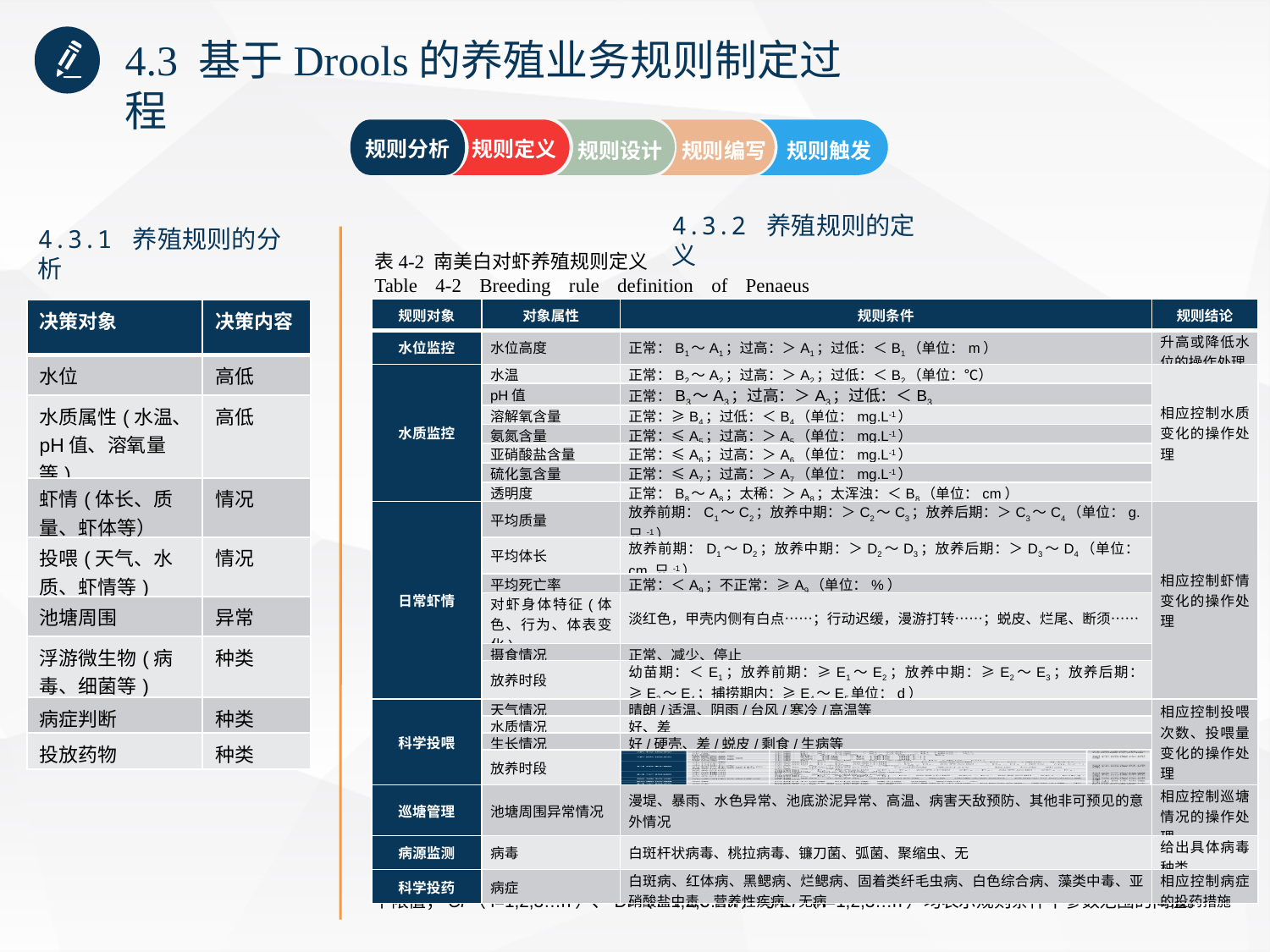

4.3 基于Drools的养殖业务规则制定过程

规则定义
规则分析
规则设计
规则编写
规则触发
4.3.2 养殖规则的定义
4.3.1 养殖规则的分析
表4-2 南美白对虾养殖规则定义
Table 4-2 Breeding rule definition of Penaeus vannamei
| 规则对象 | 对象属性 | 规则条件 | 规则结论 |
| --- | --- | --- | --- |
| 水位监控 | 水位高度 | 正常：B1～A1；过高：＞A1；过低：＜B1（单位：m） | 升高或降低水位的操作处理 |
| 水质监控 | 水温 | 正常：B2～A2；过高：＞A2；过低：＜B2（单位：℃） | 相应控制水质变化的操作处理 |
|  | pH值 | 正常：B3～A3；过高：＞A3；过低：＜B3 |  |
|  | 溶解氧含量 | 正常：≥B4；过低：＜B4（单位：mg.L-1） |  |
|  | 氨氮含量 | 正常：≤A5；过高：＞A5（单位：mg.L-1） |  |
|  | 亚硝酸盐含量 | 正常：≤A6；过高：＞A6（单位：mg.L-1） |  |
|  | 硫化氢含量 | 正常：≤A7；过高：＞A7（单位：mg.L-1） |  |
|  | 透明度 | 正常：B8～A8；太稀：＞A8；太浑浊：＜B8（单位：cm） |  |
| 日常虾情 | 平均质量 | 放养前期：C1～C2；放养中期：＞C2～C3；放养后期：＞C3～C4（单位：g.只-1） | 相应控制虾情变化的操作处理 |
|  | 平均体长 | 放养前期：D1～D2；放养中期：＞D2～D3；放养后期：＞D3～D4（单位：cm.只-1） |  |
|  | 平均死亡率 | 正常：＜A9；不正常：≥A9（单位：%） |  |
|  | 对虾身体特征(体色、行为、体表变化) | 淡红色，甲壳内侧有白点……；行动迟缓，漫游打转……；蜕皮、烂尾、断须…… |  |
|  | 摄食情况 | 正常、减少、停止 |  |
|  | 放养时段 | 幼苗期：＜E1；放养前期：≥E1～E2；放养中期：≥E2～E3；放养后期：≥E3～E4；捕捞期内：≥E4～E5单位：d） |  |
| 科学投喂 | 天气情况 | 晴朗/适温、阴雨/台风/寒冷/高温等 | 相应控制投喂次数、投喂量变化的操作处理 |
|  | 水质情况 | 好、差 |  |
|  | 生长情况 | 好/硬壳、差/蜕皮/剩食/生病等 |  |
|  | 放养时段 |  |  |
| 巡塘管理 | 池塘周围异常情况 | 漫堤、暴雨、水色异常、池底淤泥异常、高温、病害天敌预防、其他非可预见的意外情况 | 相应控制巡塘情况的操作处理 |
| 病源监测 | 病毒 | 白斑杆状病毒、桃拉病毒、镰刀菌、弧菌、聚缩虫、无 | 给出具体病毒种类 |
| 科学投药 | 病症 | 白斑病、红体病、黑鳃病、烂鳃病、固着类纤毛虫病、白色综合病、藻类中毒、亚硝酸盐中毒、营养性疾病、无病 | 相应控制病症的投药措施 |
| 决策对象 | 决策内容 |
| --- | --- |
| 水位 | 高低 |
| 水质属性(水温、pH值、溶氧量等) | 高低 |
| 虾情(体长、质量、虾体等） | 情况 |
| 投喂(天气、水质、虾情等) | 情况 |
| 池塘周围 | 异常 |
| 浮游微生物(病毒、细菌等) | 种类 |
| 病症判断 | 种类 |
| 投放药物 | 种类 |
注：Ai（i=1,2,3…n）表示规则条件中参数范围的上限值；Bi（i=1,2,3…n）表示规则条件中参数范围的下限值；Ci（i=1,2,3…n）、Di（i=1,2,3…n）与Ei（i=1,2,3…n）均表示规则条件中参数范围的间值。